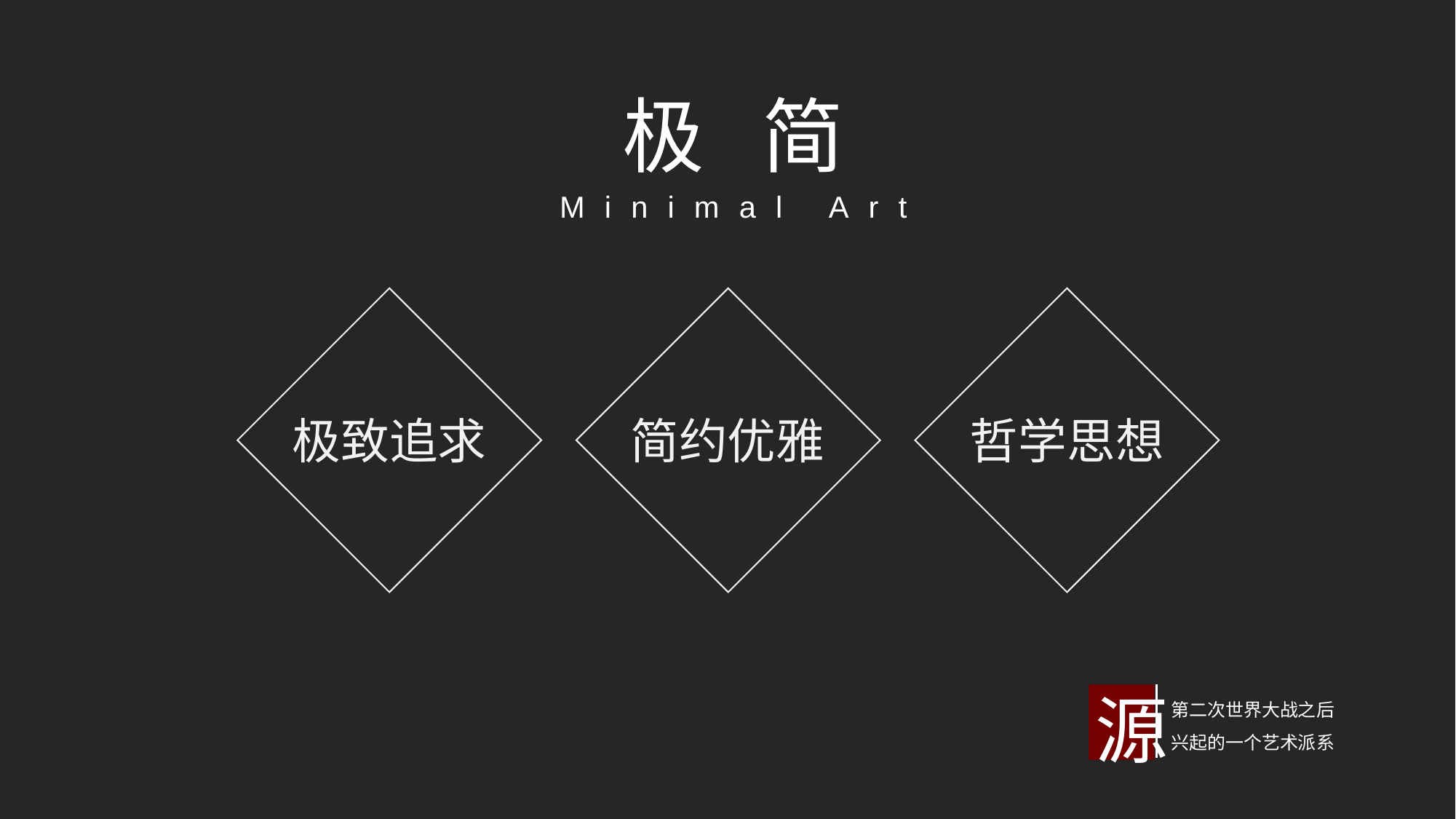

极 简
Minimal Art

极致追求
简约优雅
哲学思想
源
第二次世界大战之后兴起的一个艺术派系